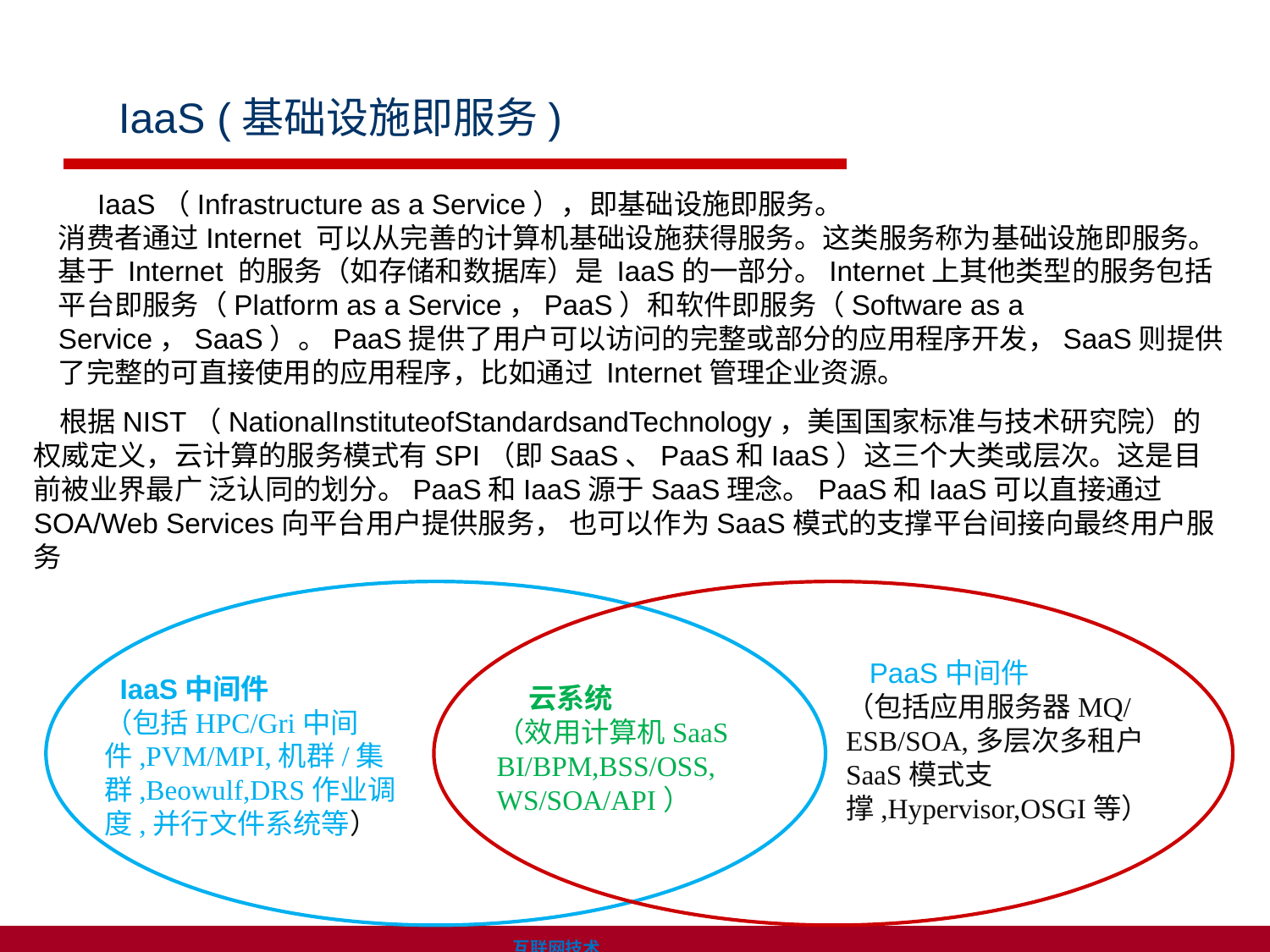

IaaS (基础设施即服务)
     IaaS（Infrastructure as a Service），即基础设施即服务。
消费者通过Internet 可以从完善的计算机基础设施获得服务。这类服务称为基础设施即服务。基于 Internet 的服务（如存储和数据库）是 IaaS的一部分。Internet上其他类型的服务包括平台即服务（Platform as a Service，PaaS）和软件即服务（Software as a Service，SaaS）。PaaS提供了用户可以访问的完整或部分的应用程序开发，SaaS则提供了完整的可直接使用的应用程序，比如通过 Internet管理企业资源。
   根据NIST（NationalInstituteofStandardsandTechnology，美国国家标准与技术研究院）的权威定义，云计算的服务模式有SPI（即SaaS、PaaS和IaaS）这三个大类或层次。这是目前被业界最广 泛认同的划分。PaaS和IaaS源于SaaS理念。PaaS和IaaS可以直接通过SOA/Web Services向平台用户提供服务， 也可以作为SaaS模式的支撑平台间接向最终用户服务

   PaaS中间件
（包括应用服务器MQ/ESB/SOA,多层次多租户SaaS模式支撑,Hypervisor,OSGI等）
  IaaS中间件
（包括HPC/Gri中间件,PVM/MPI,机群/集群,Beowulf,DRS作业调度,并行文件系统等）
    云系统
（效用计算机SaaS BI/BPM,BSS/OSS,WS/SOA/API）